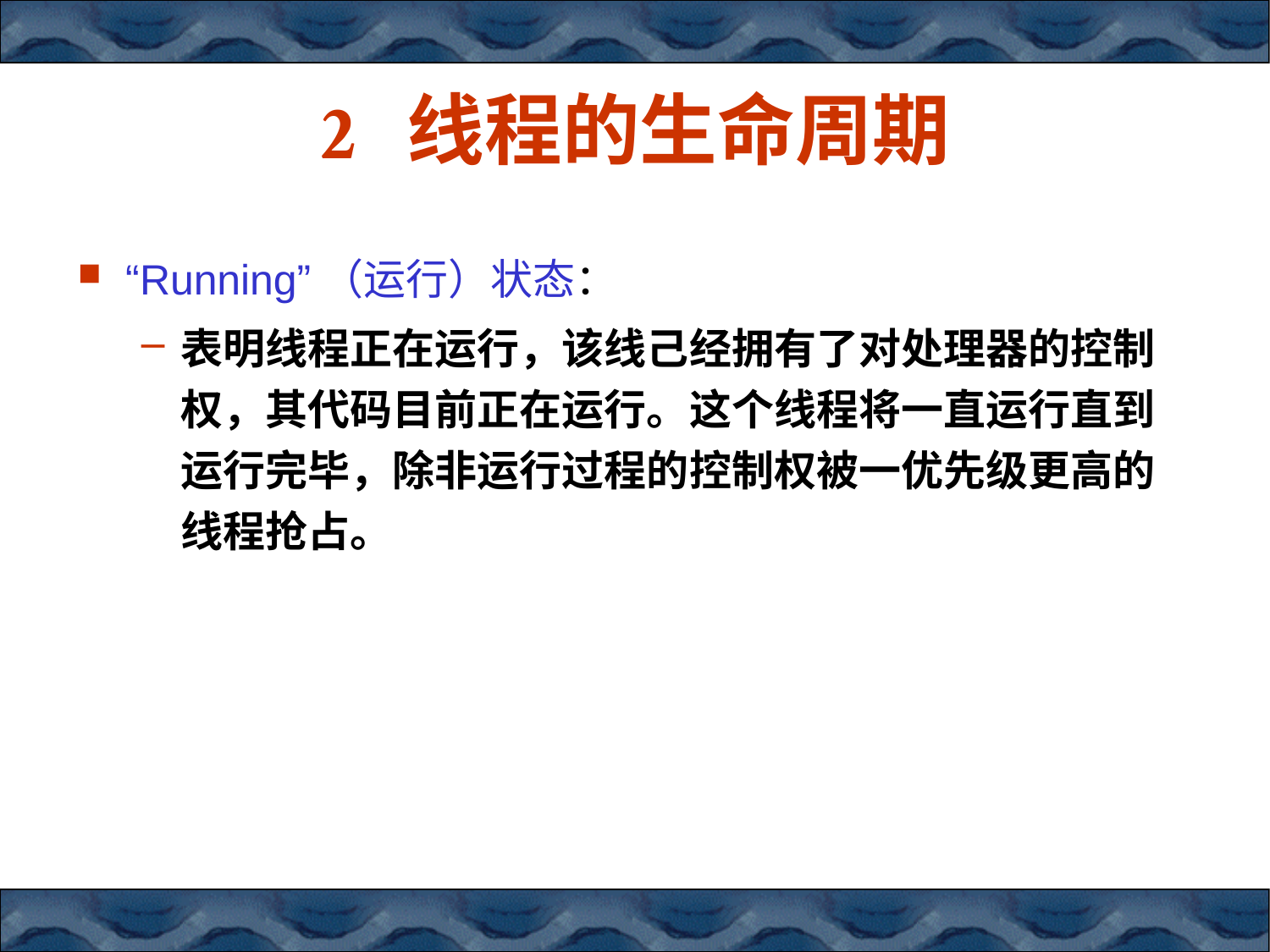

# 2  线程的生命周期
“Running”（运行）状态：
表明线程正在运行，该线己经拥有了对处理器的控制权，其代码目前正在运行。这个线程将一直运行直到运行完毕，除非运行过程的控制权被一优先级更高的线程抢占。